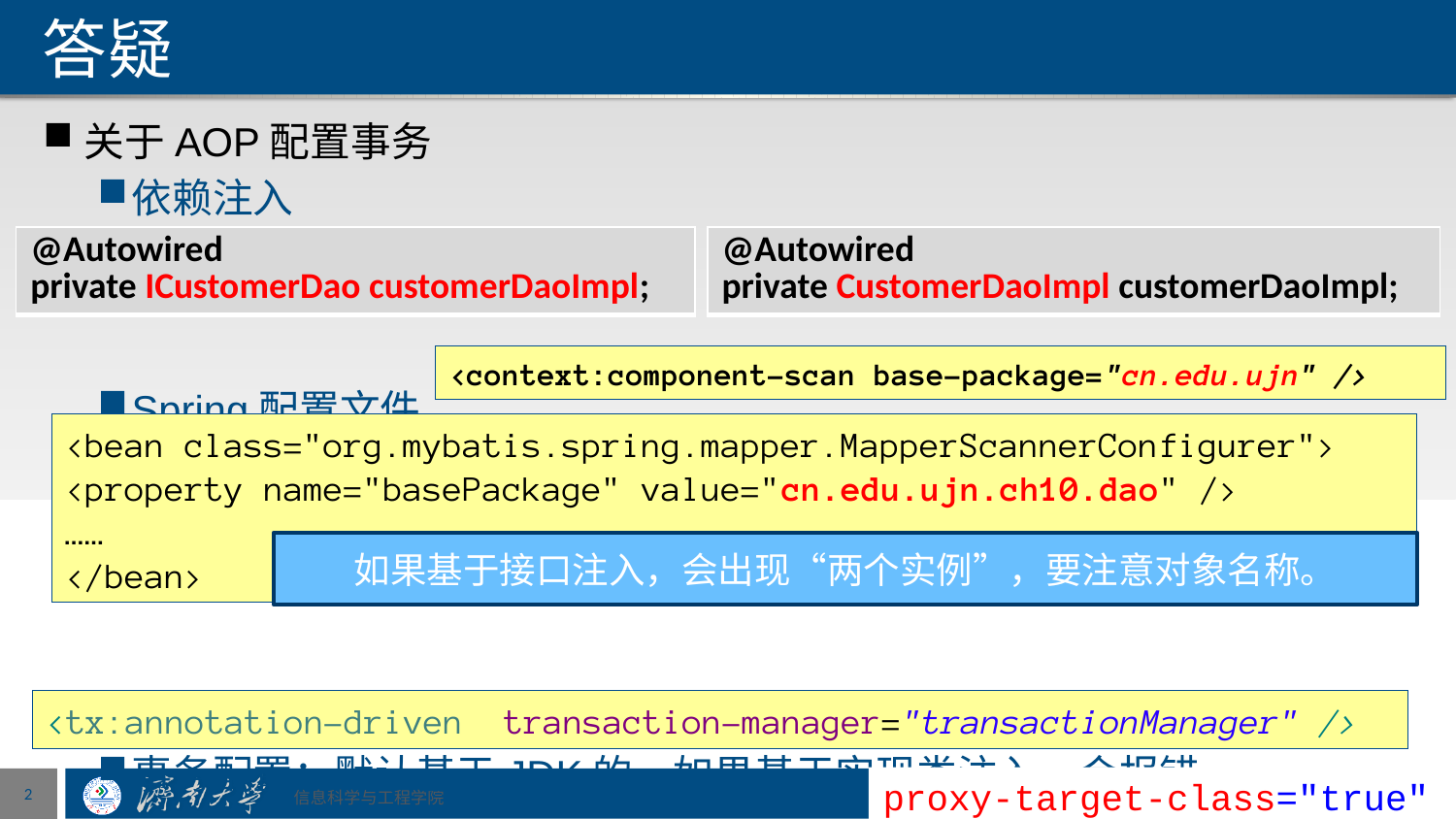

# 答疑
关于AOP配置事务
依赖注入

Spring配置文件

事务配置：默认基于JDK的，如果基于实现类注入，会报错
| @Autowired private ICustomerDao customerDaoImpl; |
| --- |
| @Autowired private CustomerDaoImpl customerDaoImpl; |
| --- |
<context:component-scan base-package="cn.edu.ujn" />
<bean class="org.mybatis.spring.mapper.MapperScannerConfigurer">
<property name="basePackage" value="cn.edu.ujn.ch10.dao" />
……
</bean>
如果基于接口注入，会出现“两个实例”，要注意对象名称。
<tx:annotation-driven  transaction-manager="transactionManager" />
proxy-target-class="true"